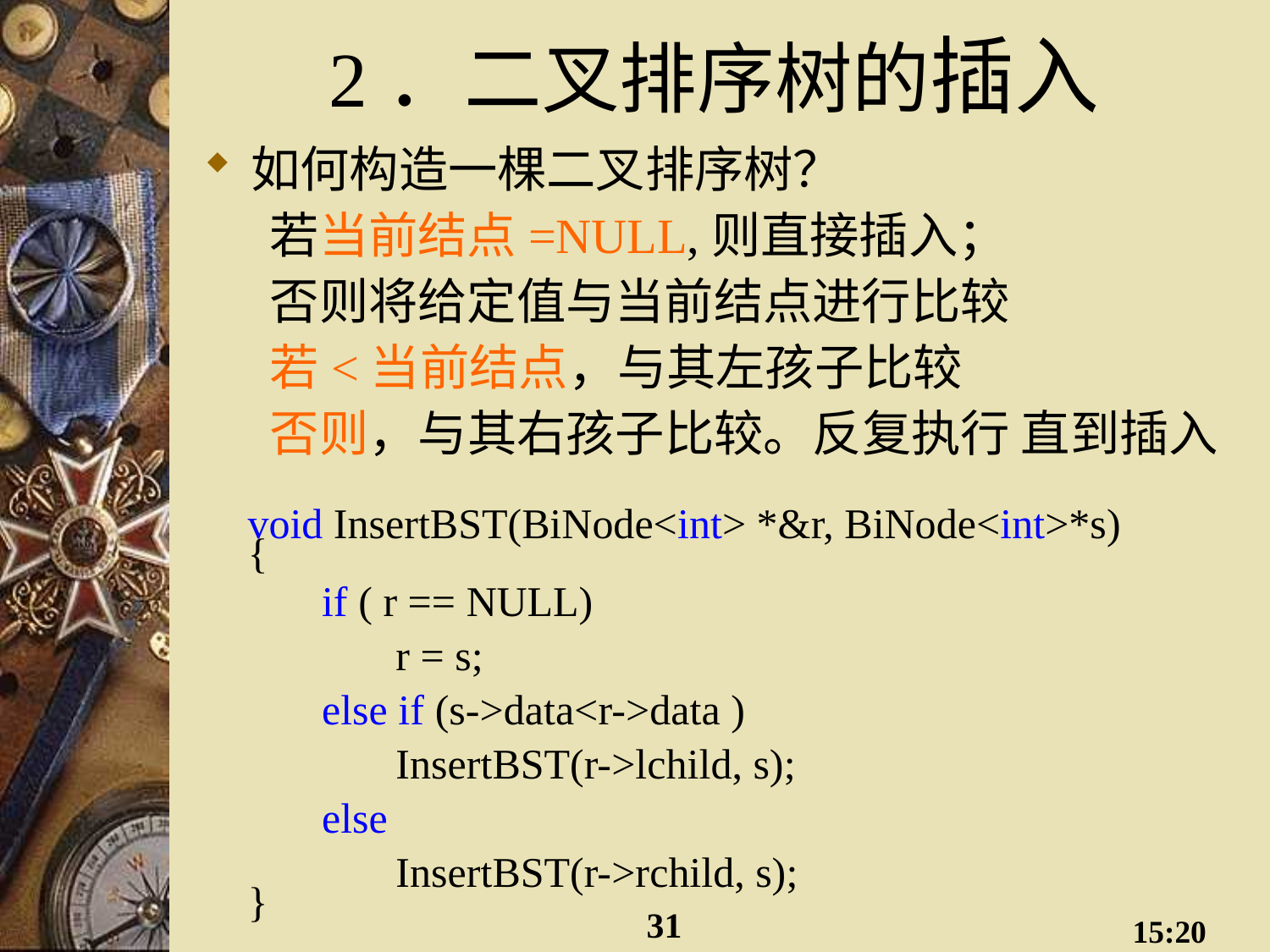

# 2．二叉排序树的插入
如何构造一棵二叉排序树？
     若当前结点=NULL,则直接插入；
     否则将给定值与当前结点进行比较
     若<当前结点，与其左孩子比较
     否则，与其右孩子比较。反复执行 直到插入
void InsertBST(BiNode<int> *&r, BiNode<int>*s)
{
       if ( r == NULL)
              r = s;
       else if (s->data<r->data )
              InsertBST(r->lchild, s);
       else
              InsertBST(r->rchild, s);
}